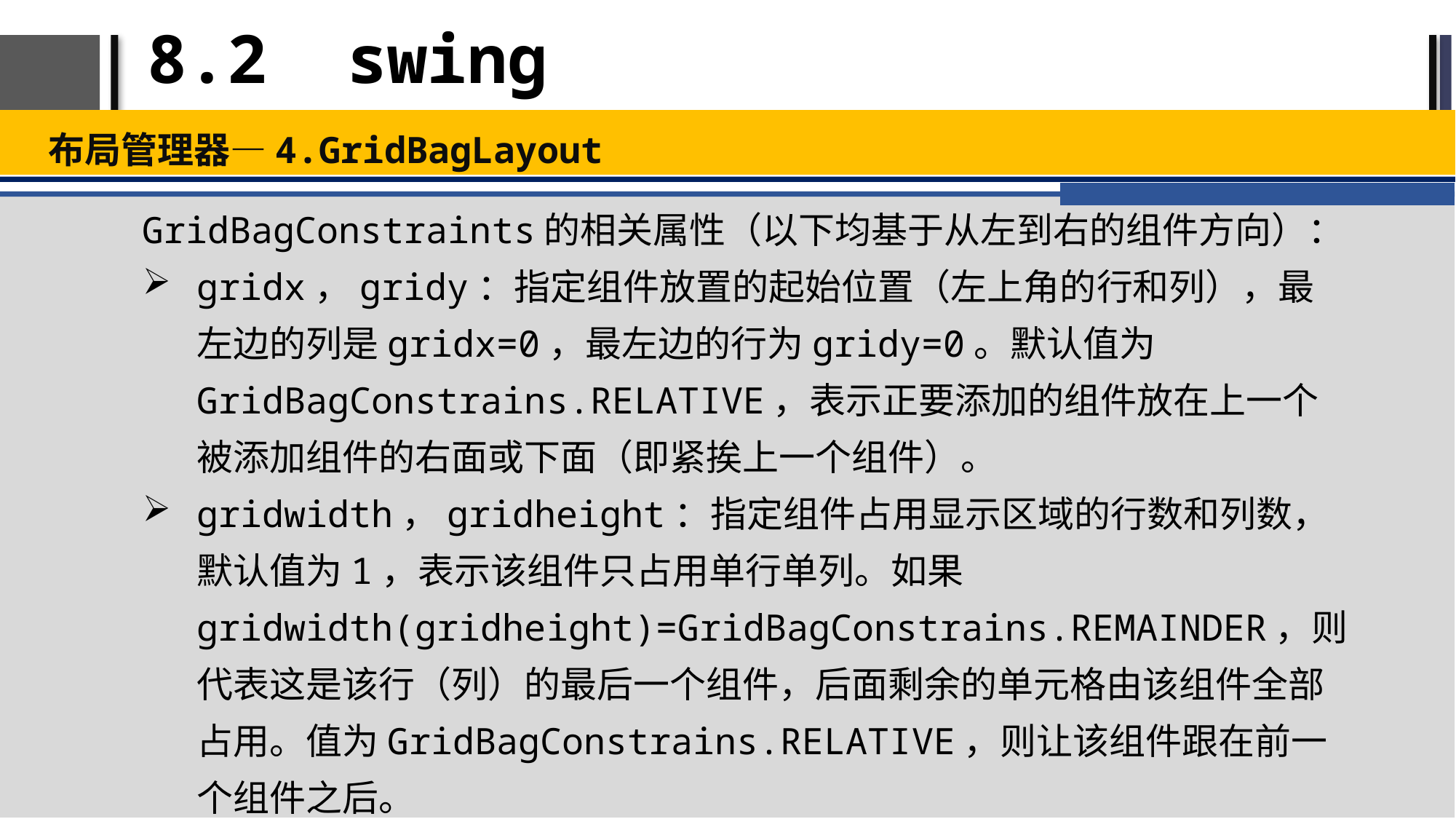

# 8.2  swing

布局管理器—4.GridBagLayout

GridBagConstraints的相关属性（以下均基于从左到右的组件方向）：
gridx，gridy：指定组件放置的起始位置（左上角的行和列），最左边的列是gridx=0，最左边的行为gridy=0。默认值为GridBagConstrains.RELATIVE，表示正要添加的组件放在上一个被添加组件的右面或下面（即紧挨上一个组件）。
gridwidth，gridheight：指定组件占用显示区域的行数和列数，默认值为1，表示该组件只占用单行单列。如果gridwidth(gridheight)=GridBagConstrains.REMAINDER，则代表这是该行（列）的最后一个组件，后面剩余的单元格由该组件全部占用。值为GridBagConstrains.RELATIVE，则让该组件跟在前一个组件之后。